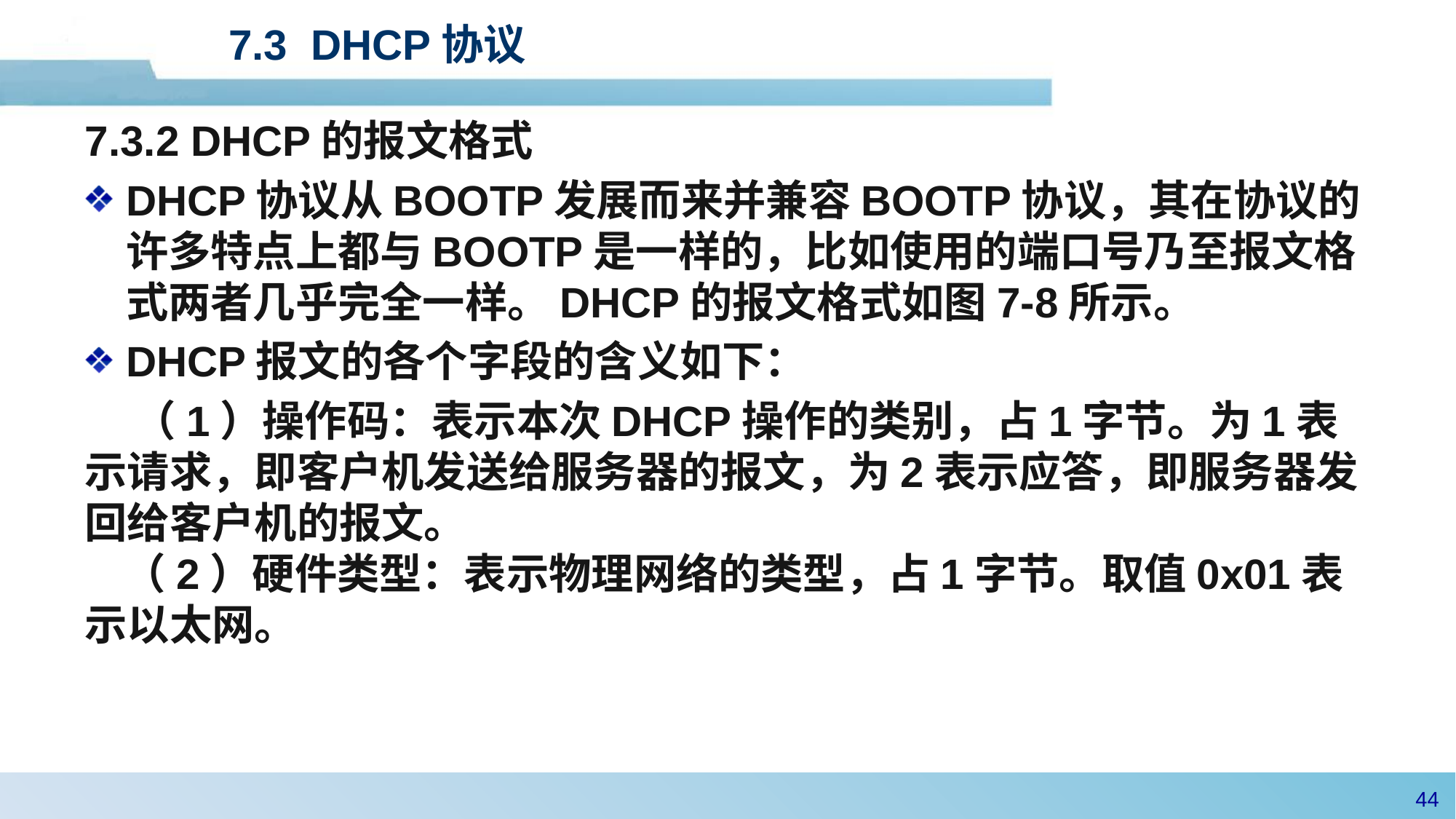

# 7.3  DHCP协议
7.3.2 DHCP的报文格式
DHCP协议从BOOTP发展而来并兼容BOOTP协议，其在协议的许多特点上都与BOOTP是一样的，比如使用的端口号乃至报文格式两者几乎完全一样。DHCP的报文格式如图7-8所示。
DHCP报文的各个字段的含义如下：
    （1）操作码：表示本次DHCP操作的类别，占1字节。为1表示请求，即客户机发送给服务器的报文，为2表示应答，即服务器发回给客户机的报文。
    （2）硬件类型：表示物理网络的类型，占1字节。取值0x01表示以太网。
44